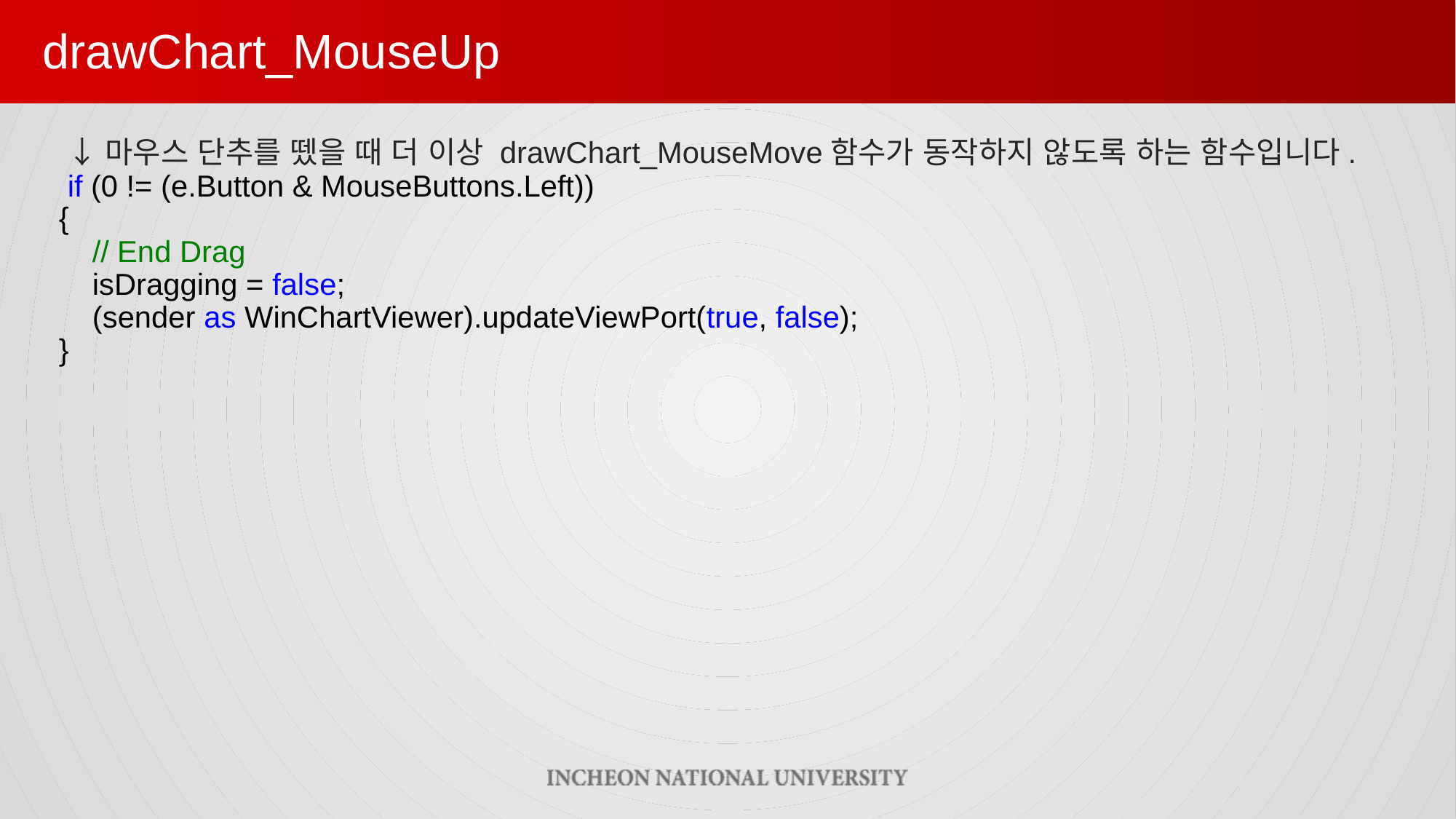

drawChart_MouseUp
	↓마우스 단추를 뗐을 때 더 이상 drawChart_MouseMove함수가 동작하지 않도록 하는 함수입니다.
 	if (0 != (e.Button & MouseButtons.Left))
            {
                // End Drag
                isDragging = false;
                (sender as WinChartViewer).updateViewPort(true, false);
            }